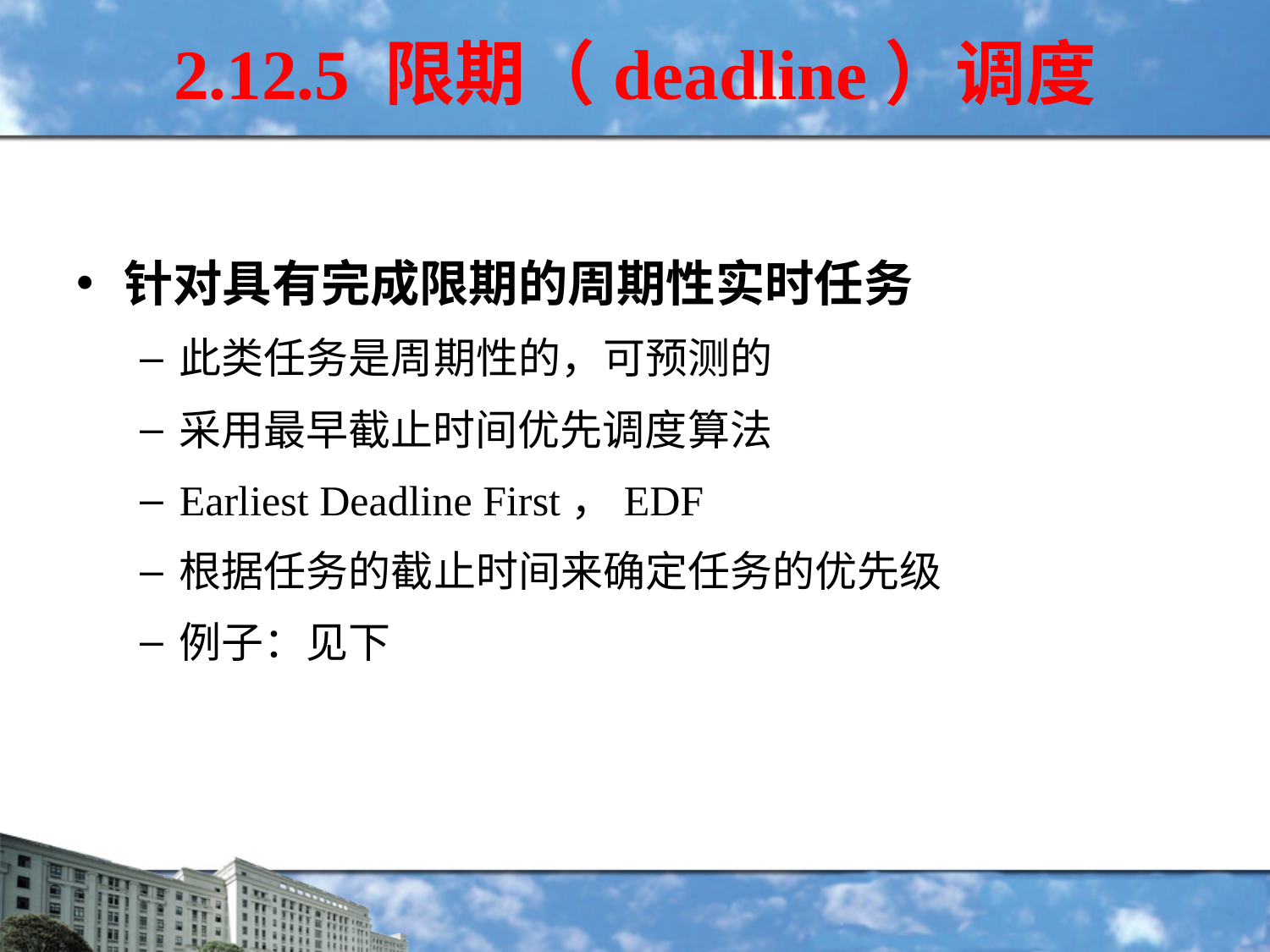

# 2.12.5 限期（deadline）调度
针对具有完成限期的周期性实时任务
此类任务是周期性的，可预测的
采用最早截止时间优先调度算法
Earliest Deadline First，EDF
根据任务的截止时间来确定任务的优先级
例子：见下